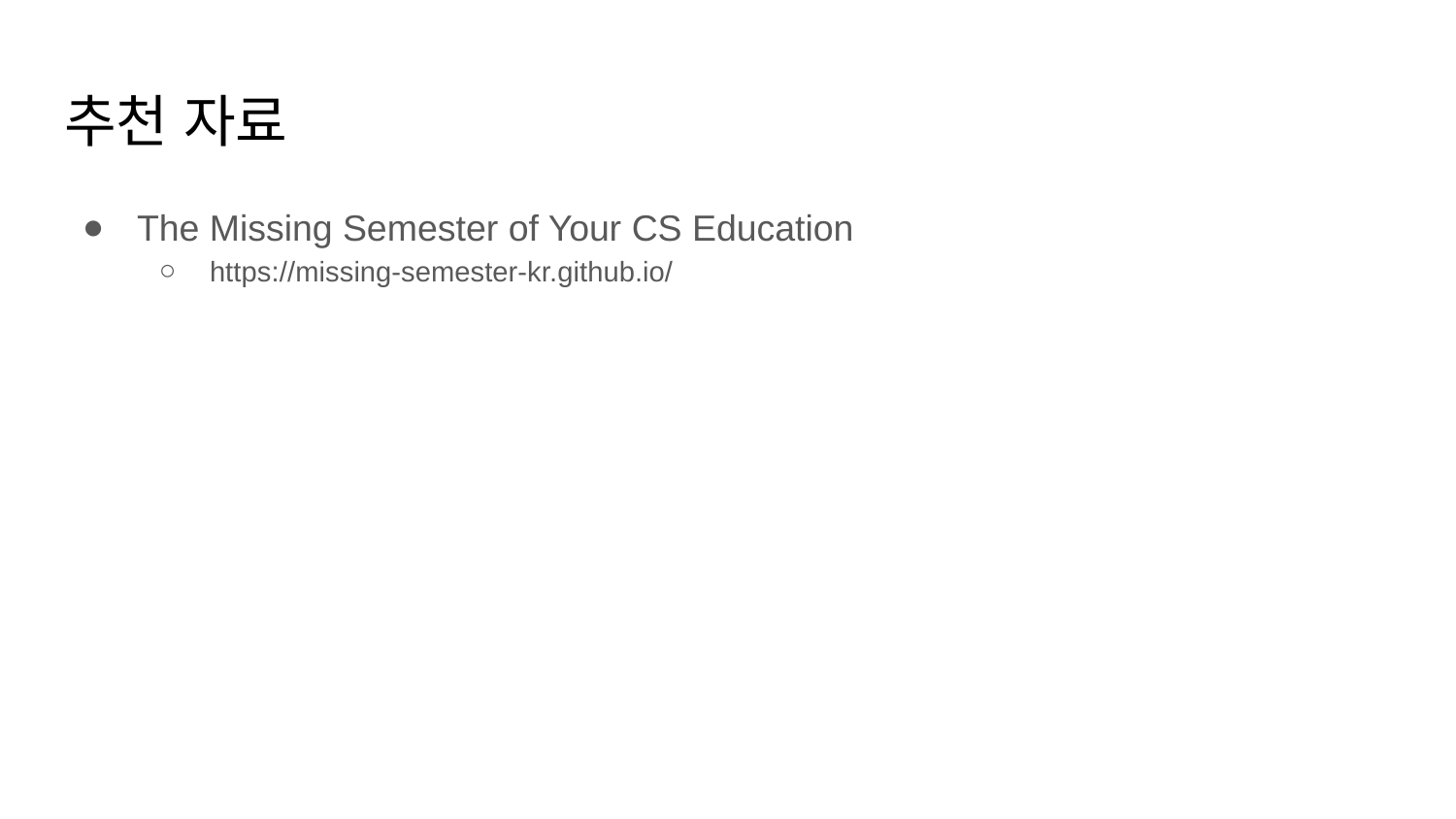

# 추천 자료
The Missing Semester of Your CS Education
https://missing-semester-kr.github.io/